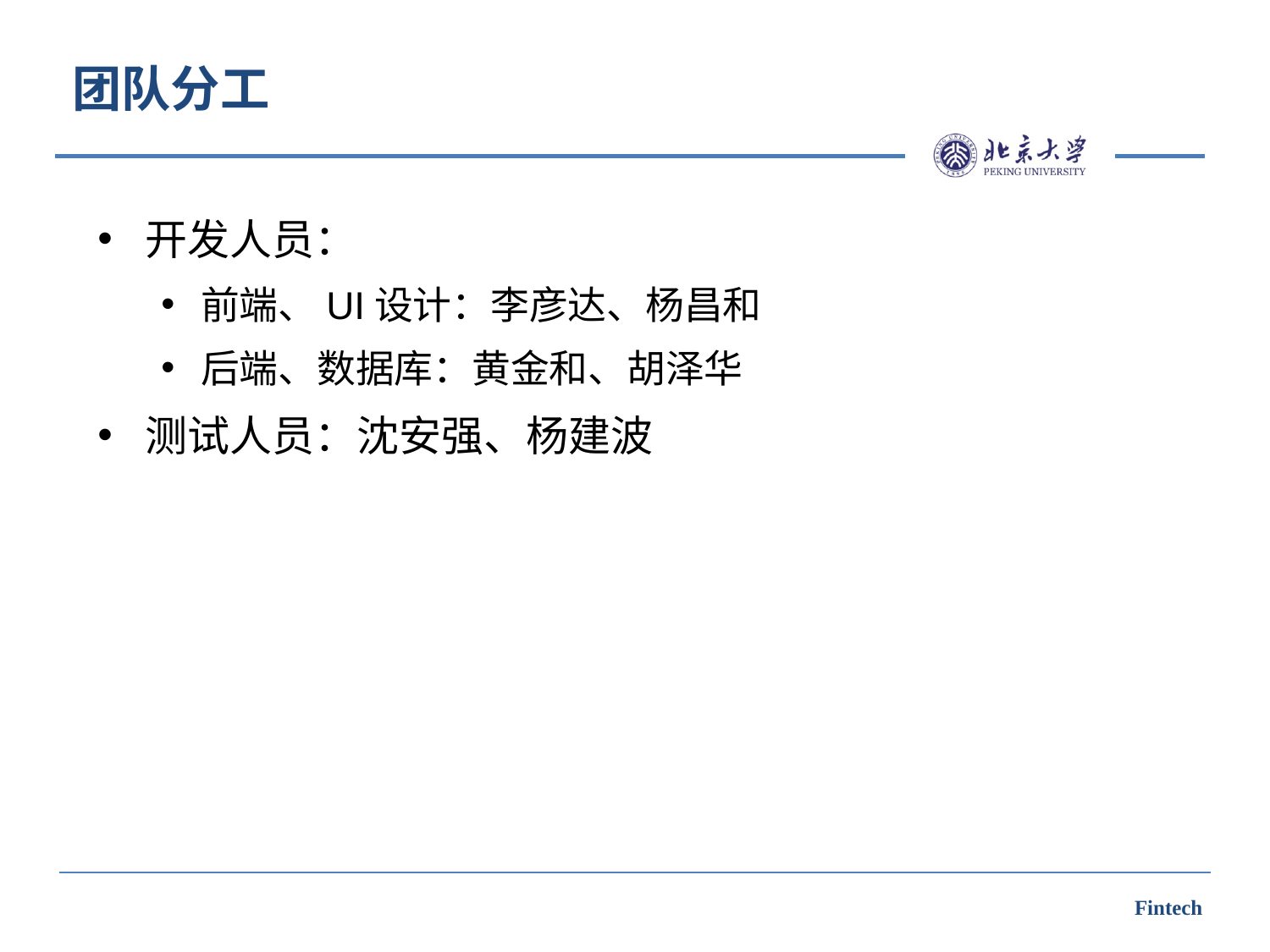

团队分工
开发人员：
前端、UI设计：李彦达、杨昌和
后端、数据库：黄金和、胡泽华
测试人员：沈安强、杨建波